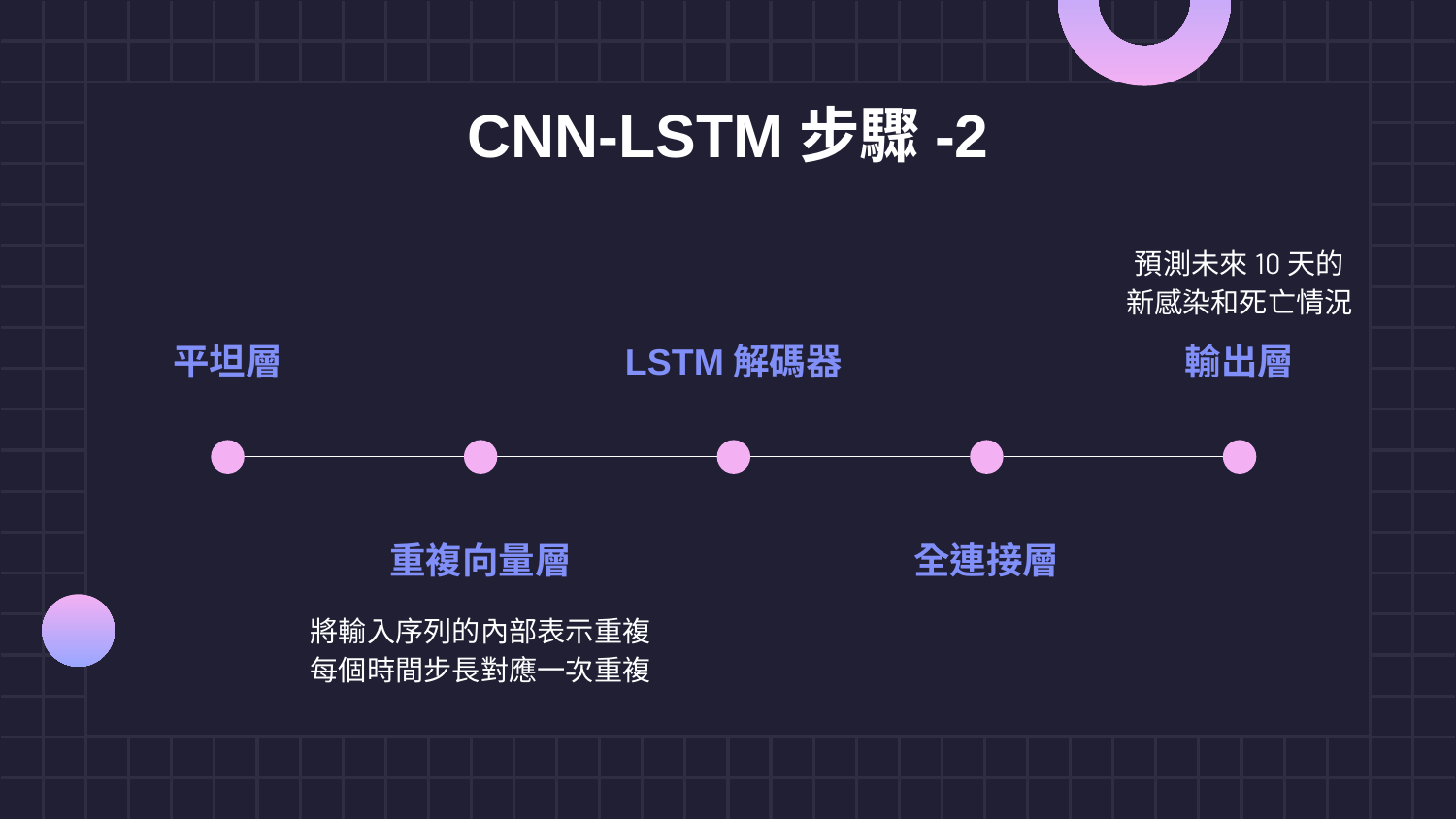

# CNN-LSTM步驟-2
預測未來10天的
新感染和死亡情況
平坦層
LSTM解碼器
輸出層

重複向量層
全連接層

將輸入序列的內部表示重複
每個時間步長對應一次重複